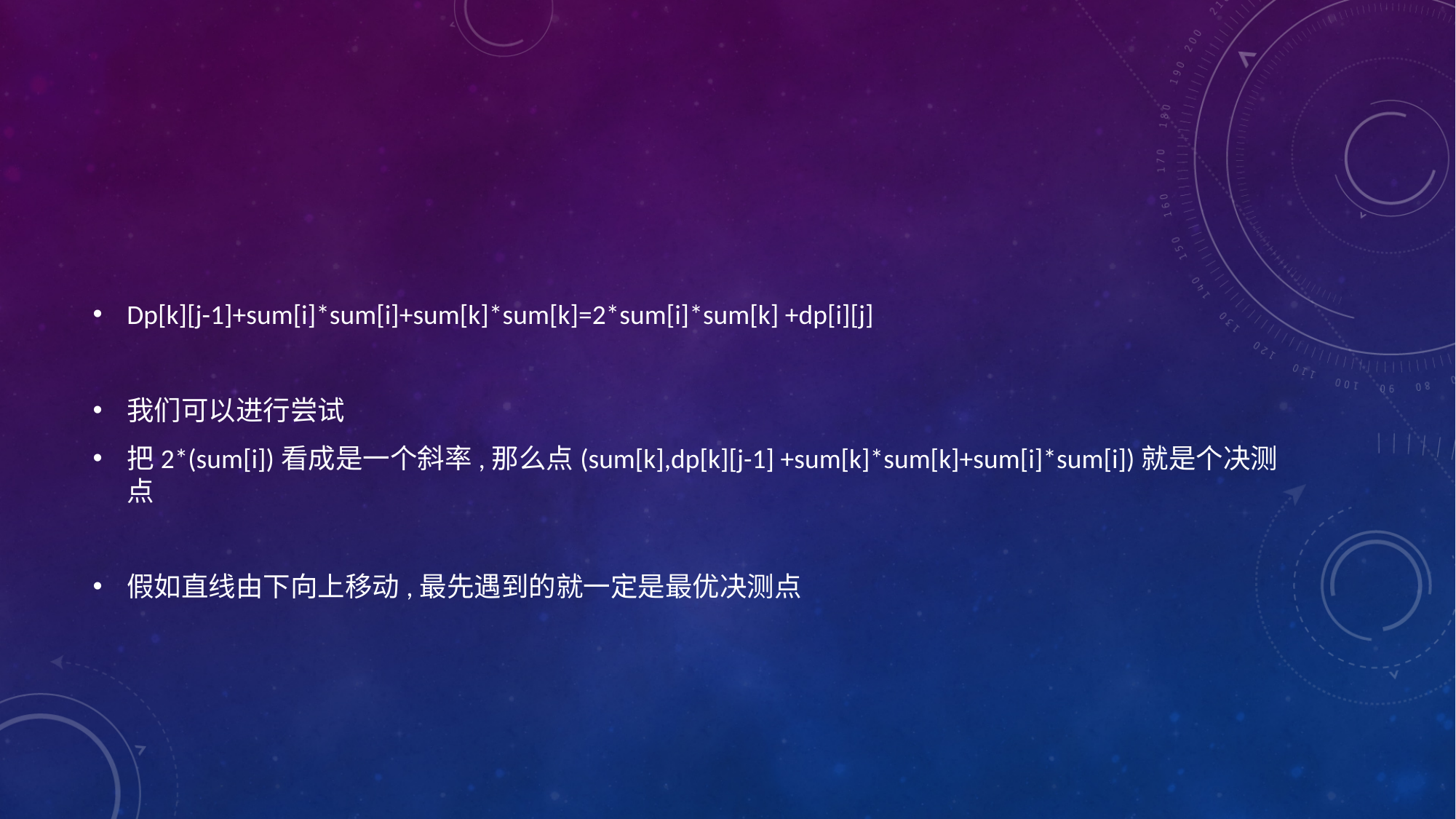

#
Dp[k][j-1]+sum[i]*sum[i]+sum[k]*sum[k]=2*sum[i]*sum[k] +dp[i][j]

我们可以进行尝试
把2*(sum[i])看成是一个斜率,那么点(sum[k],dp[k][j-1] +sum[k]*sum[k]+sum[i]*sum[i])就是个决测点

假如直线由下向上移动,最先遇到的就一定是最优决测点